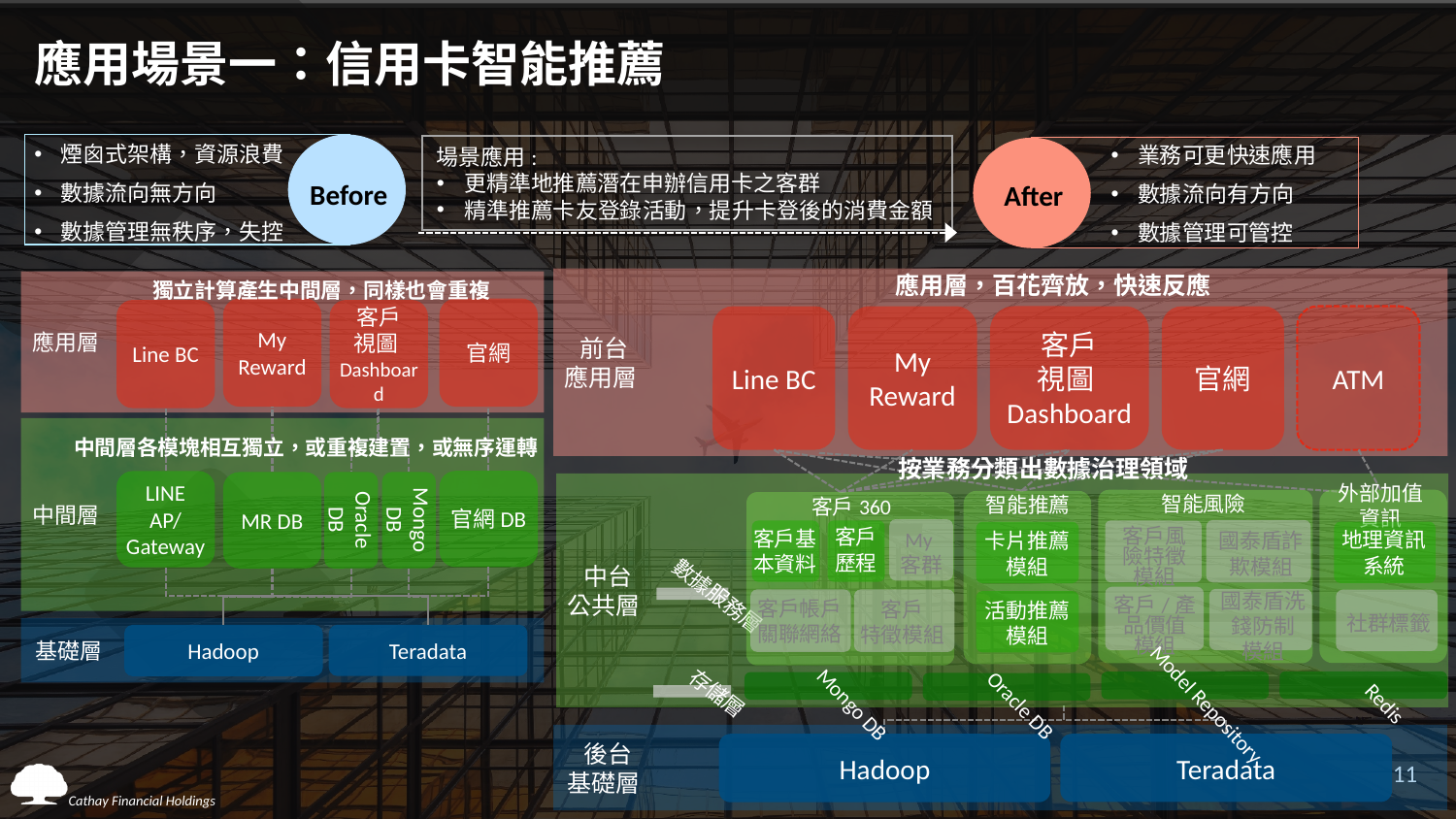

應用場景一：信用卡智能推薦
煙囪式架構，資源浪費
數據流向無方向
數據管理無秩序，失控

業務可更快速應用
數據流向有方向
數據管理可管控

Before
場景應用:
更精準地推薦潛在申辦信用卡之客群
精準推薦卡友登錄活動，提升卡登後的消費金額

After
應用層，百花齊放，快速反應
  前台
應用層
獨立計算產生中間層，同樣也會重複
應用層
My Reward
官網
客戶
視圖Dashboard
Line BC
Line BC
My Reward
客戶
視圖Dashboard
官網
ATM
中間層
中間層各模塊相互獨立，或重複建置，或無序運轉
按業務分類出數據治理領域
官網DB
LINE
AP/
Gateway
MR DB
Oracle DB
Mongo DB
  中台
公共層

外部加值
資訊

地理資訊系統

社群標籤

智能風險

國泰盾詐欺模組

客戶風險特徵模組

客戶/產
品價值
模組

國泰盾洗錢防制
模組

智能推薦

客戶360

My
客群
客戶
歷程

客戶基本資料

客戶帳戶
關聯網絡

客戶
特徵模組

卡片推薦模組
數據服務層

活動推薦模組
基礎層
Hadoop
Teradata

Redis

Model Repository

Mongo DB

Oracle DB
存儲層

  後台
基礎層
Hadoop
Teradata
11